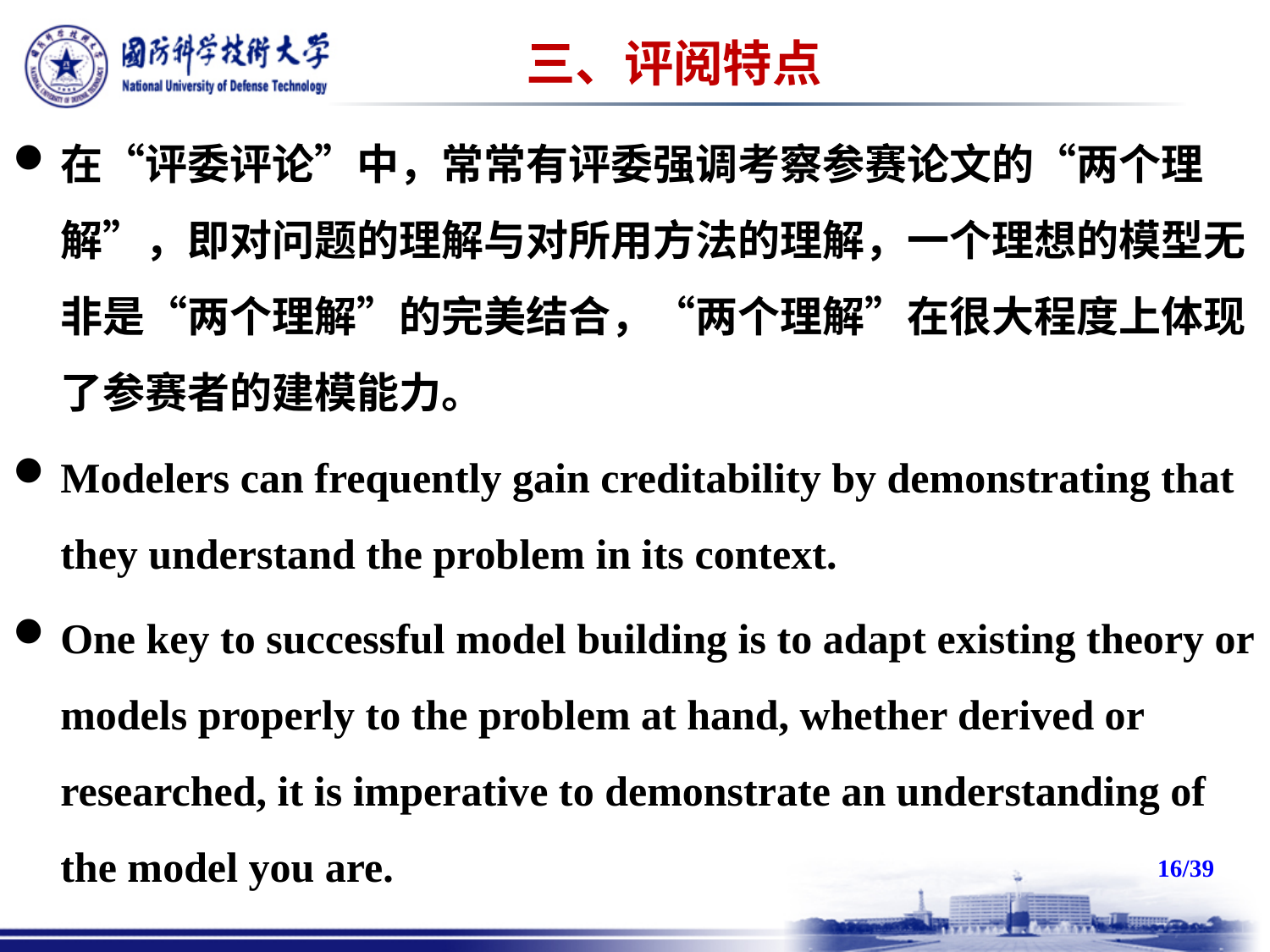

三、评阅特点
在“评委评论”中，常常有评委强调考察参赛论文的“两个理解”，即对问题的理解与对所用方法的理解，一个理想的模型无非是“两个理解”的完美结合，“两个理解”在很大程度上体现了参赛者的建模能力。
Modelers can frequently gain creditability by demonstrating that they understand the problem in its context.
One key to successful model building is to adapt existing theory or models properly to the problem at hand, whether derived or researched, it is imperative to demonstrate an understanding of the model you are.